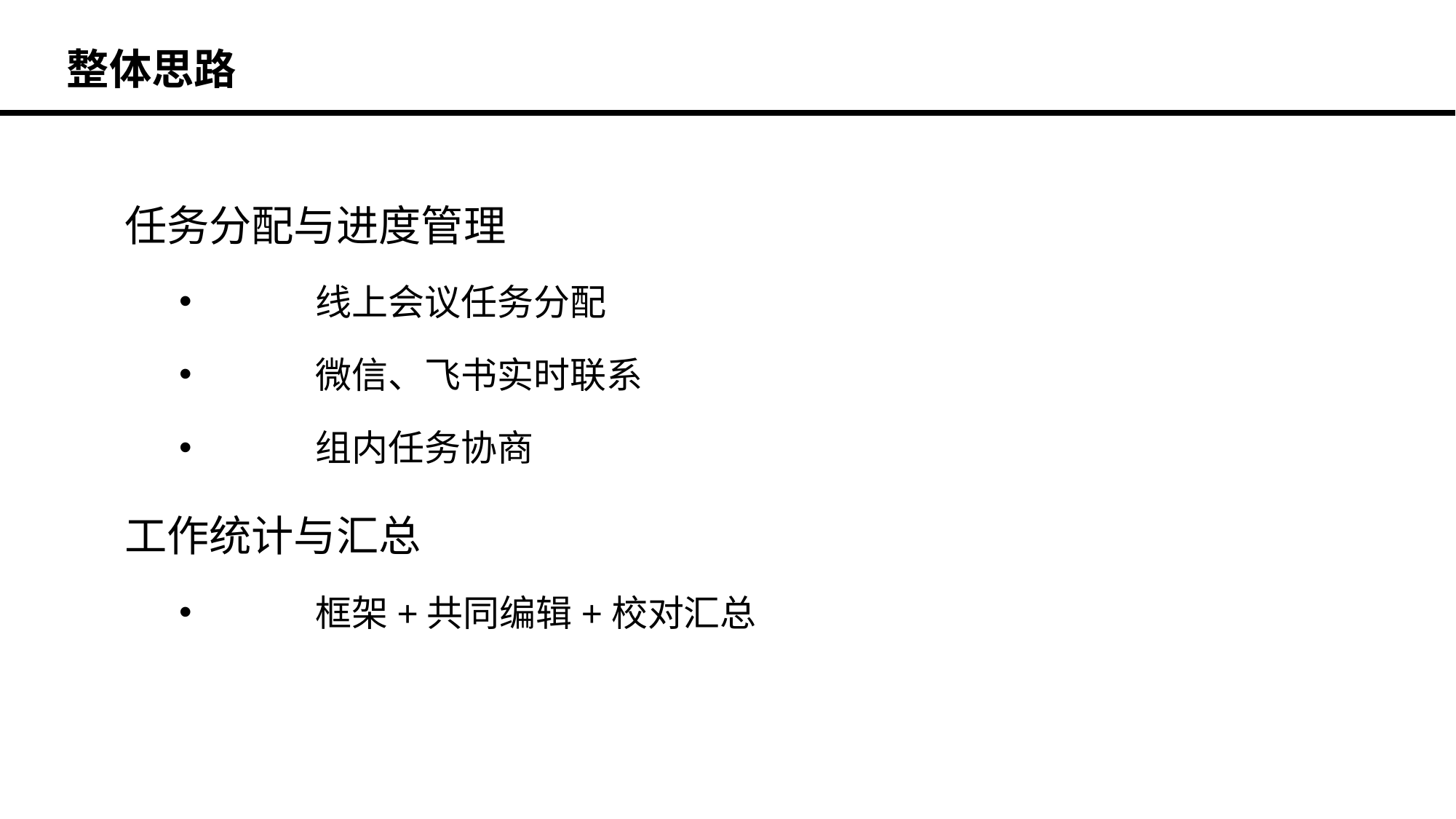

整体思路
任务分配与进度管理
	线上会议任务分配
	微信、飞书实时联系
	组内任务协商
工作统计与汇总
	框架+共同编辑+校对汇总